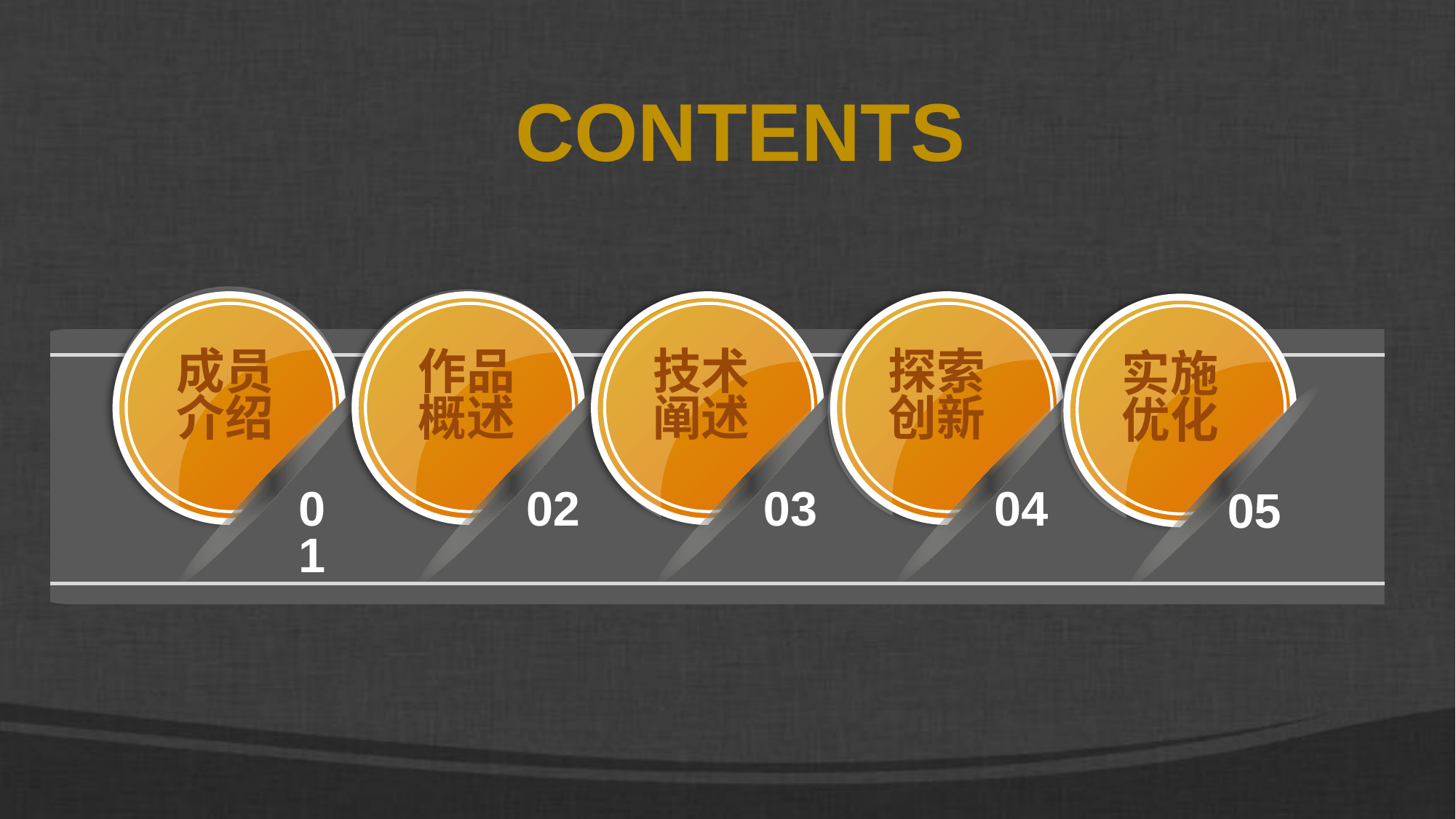

CONTENTS

成员介绍
作品概述
技术阐述
探索创新
实施优化

01
02
03
04
05